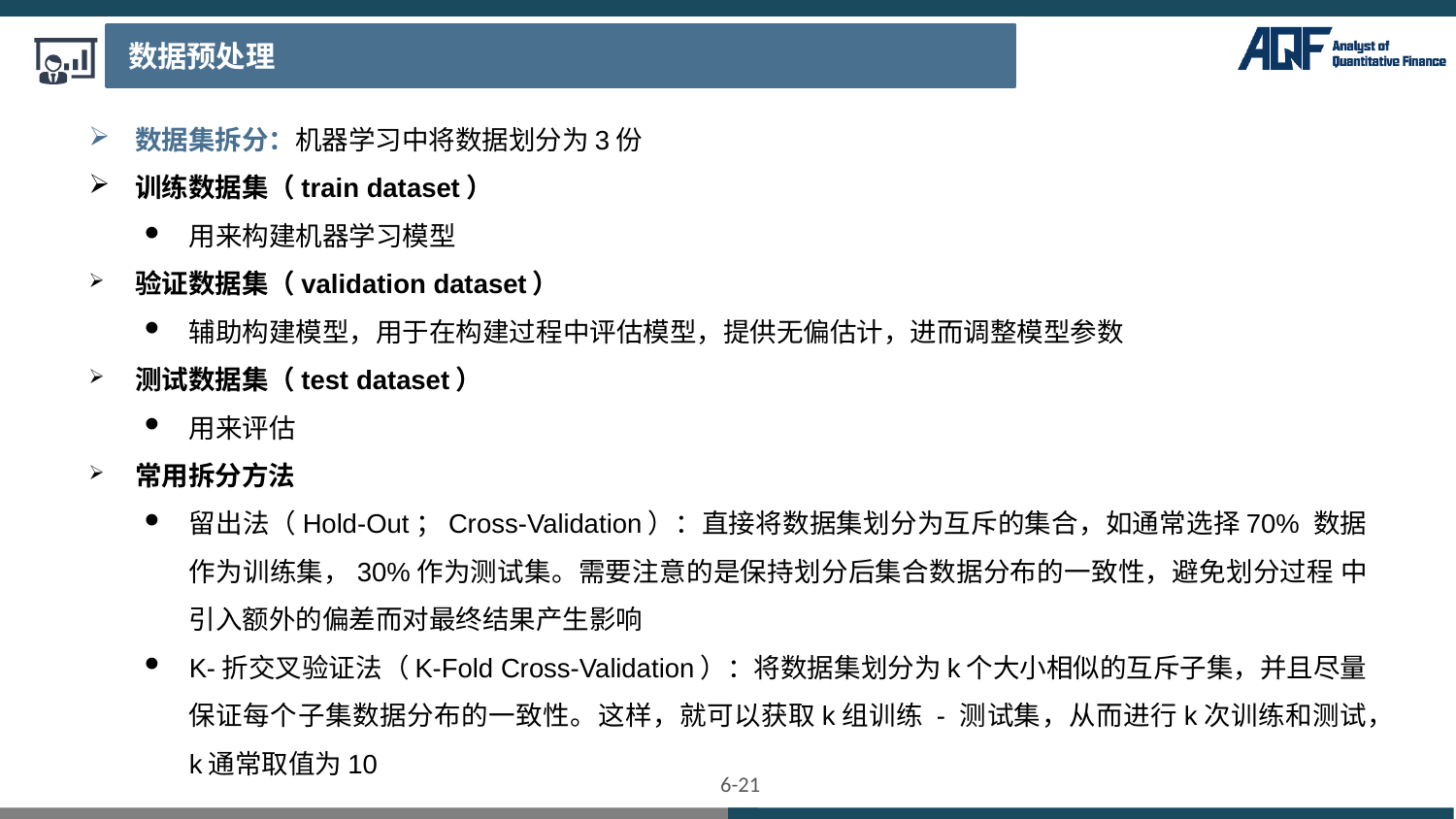

数据预处理
数据集拆分：机器学习中将数据划分为3份
训练数据集（train dataset）
用来构建机器学习模型
验证数据集（validation dataset）
辅助构建模型，用于在构建过程中评估模型，提供无偏估计，进而调整模型参数
测试数据集（test dataset）
用来评估
常用拆分方法
留出法（Hold-Out；Cross-Validation）：直接将数据集划分为互斥的集合，如通常选择70% 数据作为训练集，30%作为测试集。需要注意的是保持划分后集合数据分布的一致性，避免划分过程 中引入额外的偏差而对最终结果产生影响
K-折交叉验证法（K-Fold Cross-Validation）：将数据集划分为k个大小相似的互斥子集，并且尽量保证每个子集数据分布的一致性。这样，就可以获取k组训练 - 测试集，从而进行k次训练和测试，k通常取值为10